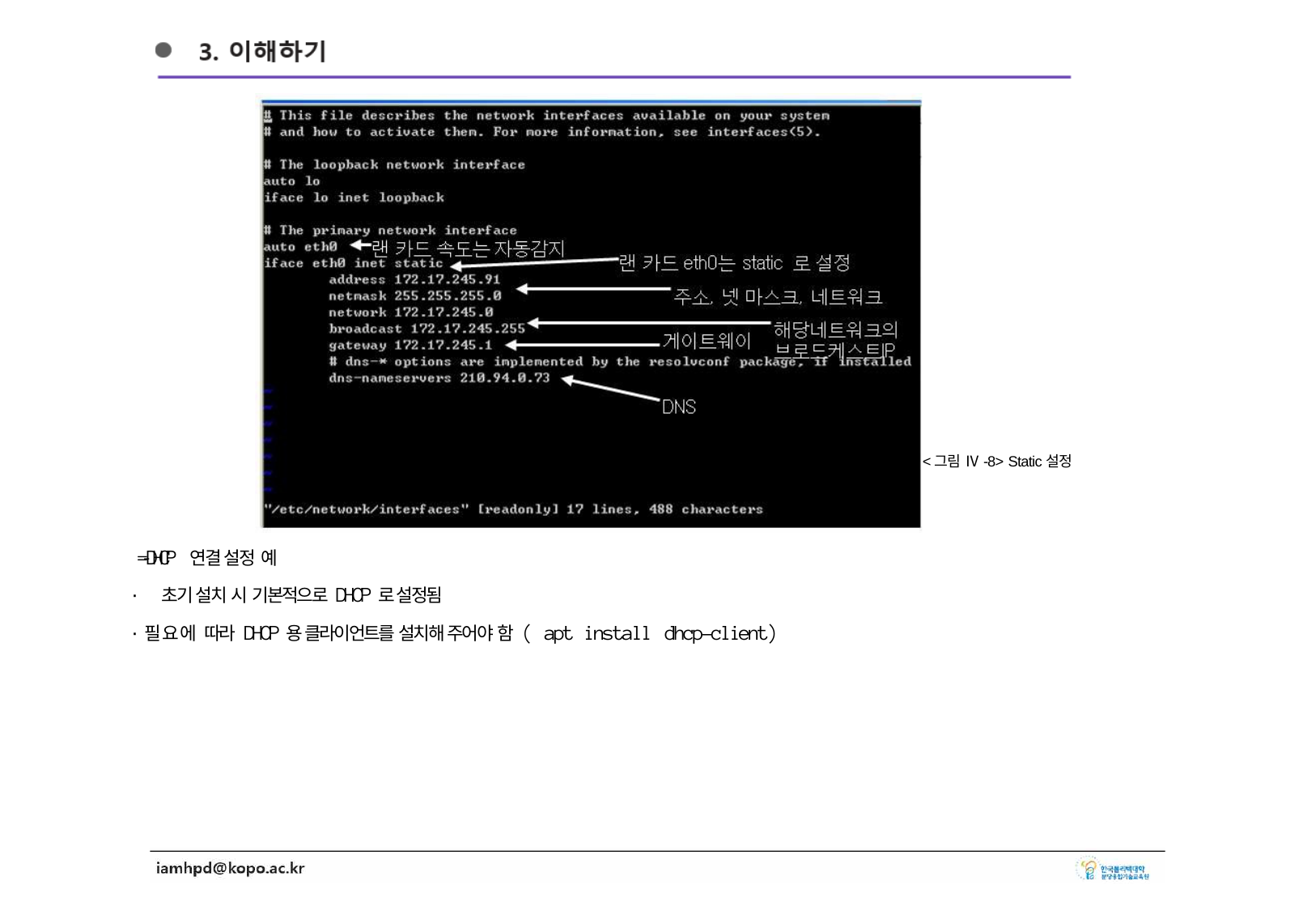

<그림 Ⅳ-8> Static설정
  =-             DHCP 연결 설정 예
∙ 초기 설치 시 기본적으로 DHCP로 설정됨
∙필요에 따라 DHCP용 클라이언트를 설치해 주어야 함 ( apt install dhcp-client)